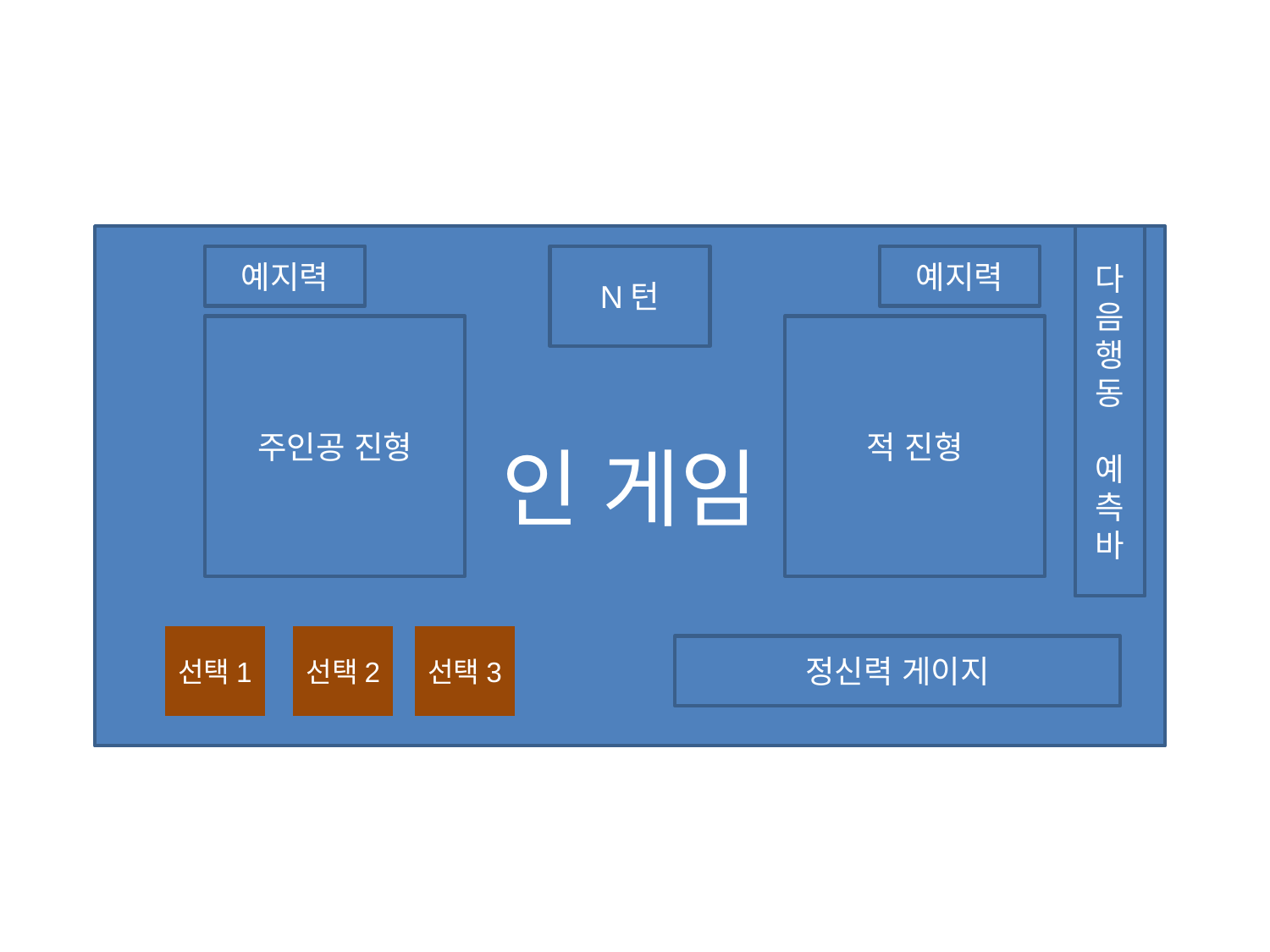

인 게임
다
음
행
동

예측바
예지력
예지력
주인공 진형
적 진형
선택1
선택2
선택3
정신력 게이지
N턴